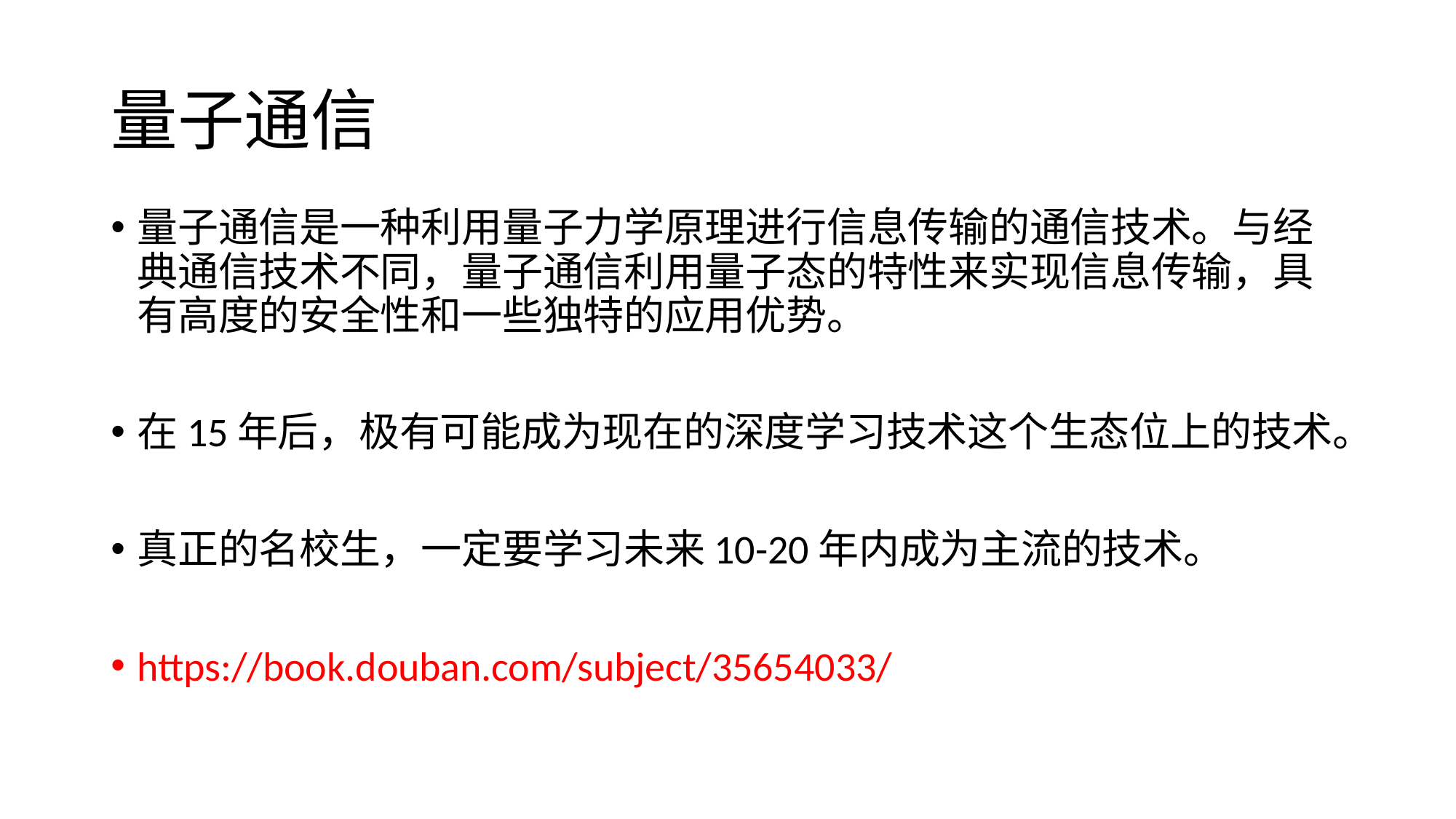

# 量子通信
量子通信是一种利用量子力学原理进行信息传输的通信技术。与经典通信技术不同，量子通信利用量子态的特性来实现信息传输，具有高度的安全性和一些独特的应用优势。

在15年后，极有可能成为现在的深度学习技术这个生态位上的技术。

真正的名校生，一定要学习未来10-20年内成为主流的技术。

https://book.douban.com/subject/35654033/